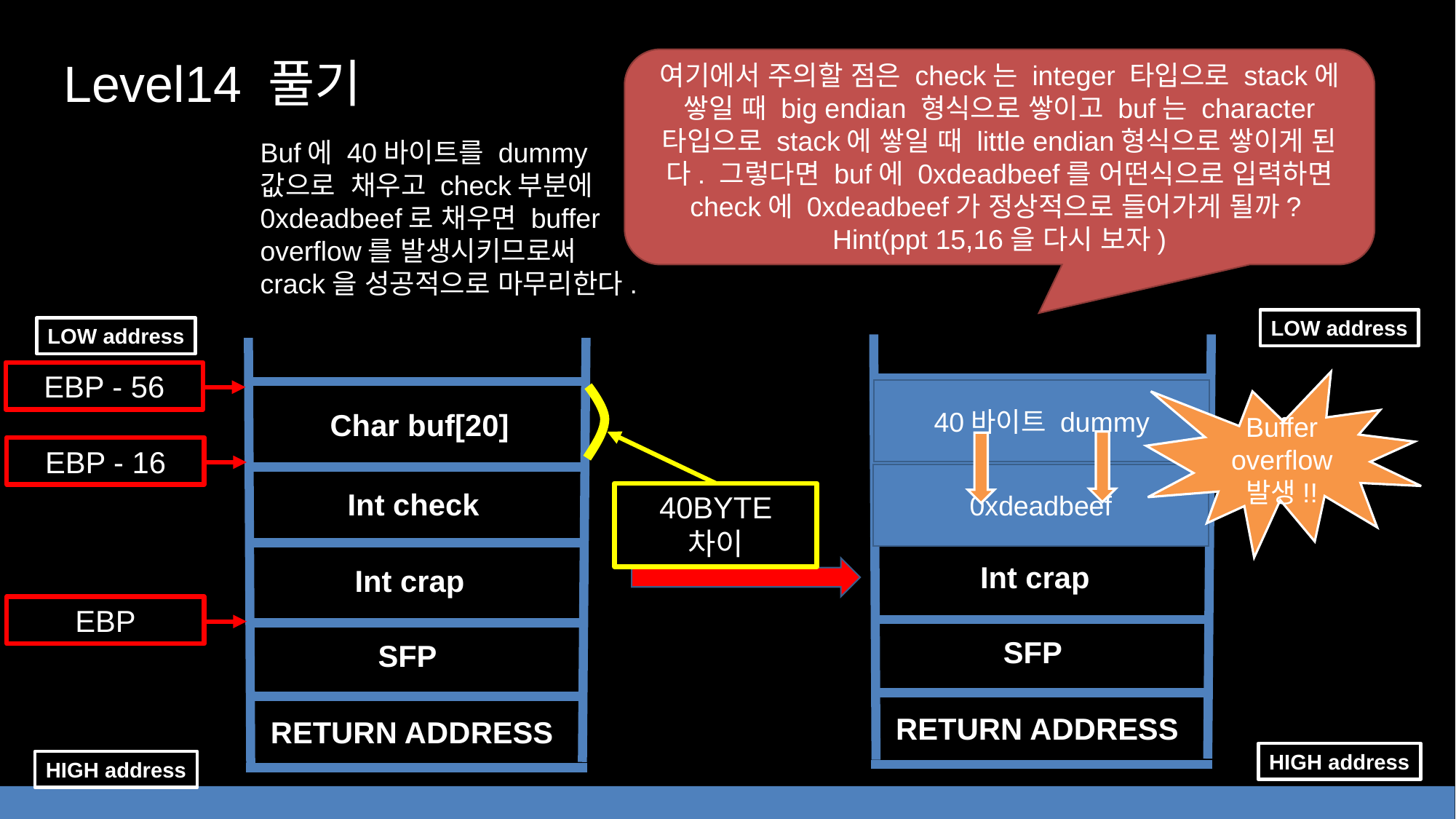

여기에서 주의할 점은 check는 integer 타입으로 stack에 쌓일 때 big endian 형식으로 쌓이고 buf는 character 타입으로 stack에 쌓일 때 little endian형식으로 쌓이게 된다. 그렇다면 buf에 0xdeadbeef를 어떤식으로 입력하면 check에 0xdeadbeef가 정상적으로 들어가게 될까?
Hint(ppt 15,16을 다시 보자)
# Level14 풀기
Buf에 40바이트를 dummy값으로  채우고 check부분에 0xdeadbeef로 채우면 buffer overflow를 발생시키므로써 crack을 성공적으로 마무리한다.
LOW address
LOW address
EBP - 56
Buffer overflow 발생!!
40바이트 dummy

Char buf[10]
Char buf[20]

EBP - 16
0xdeadbeef
Int check
Int check
40BYTE 차이
Int crap
Int crap

EBP
SFP
SFP
RETURN ADDRESS
RETURN ADDRESS
HIGH address
HIGH address